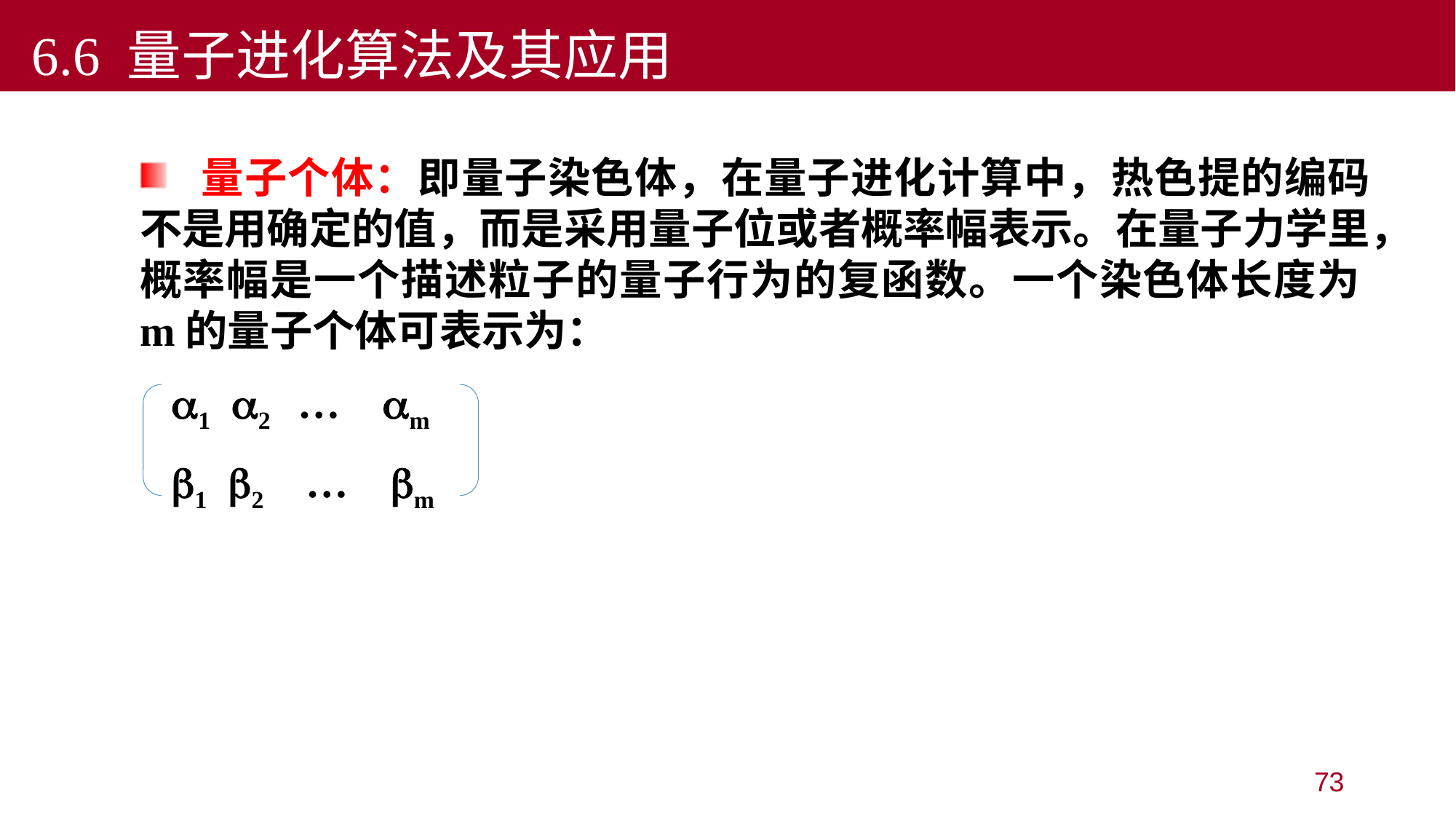

6.6 量子进化算法及其应用
  量子个体：即量子染色体，在量子进化计算中，热色提的编码不是用确定的值，而是采用量子位或者概率幅表示。在量子力学里，概率幅是一个描述粒子的量子行为的复函数。一个染色体长度为m的量子个体可表示为：
   α1  α2   …    αm
   β1  β2    …    βm

73